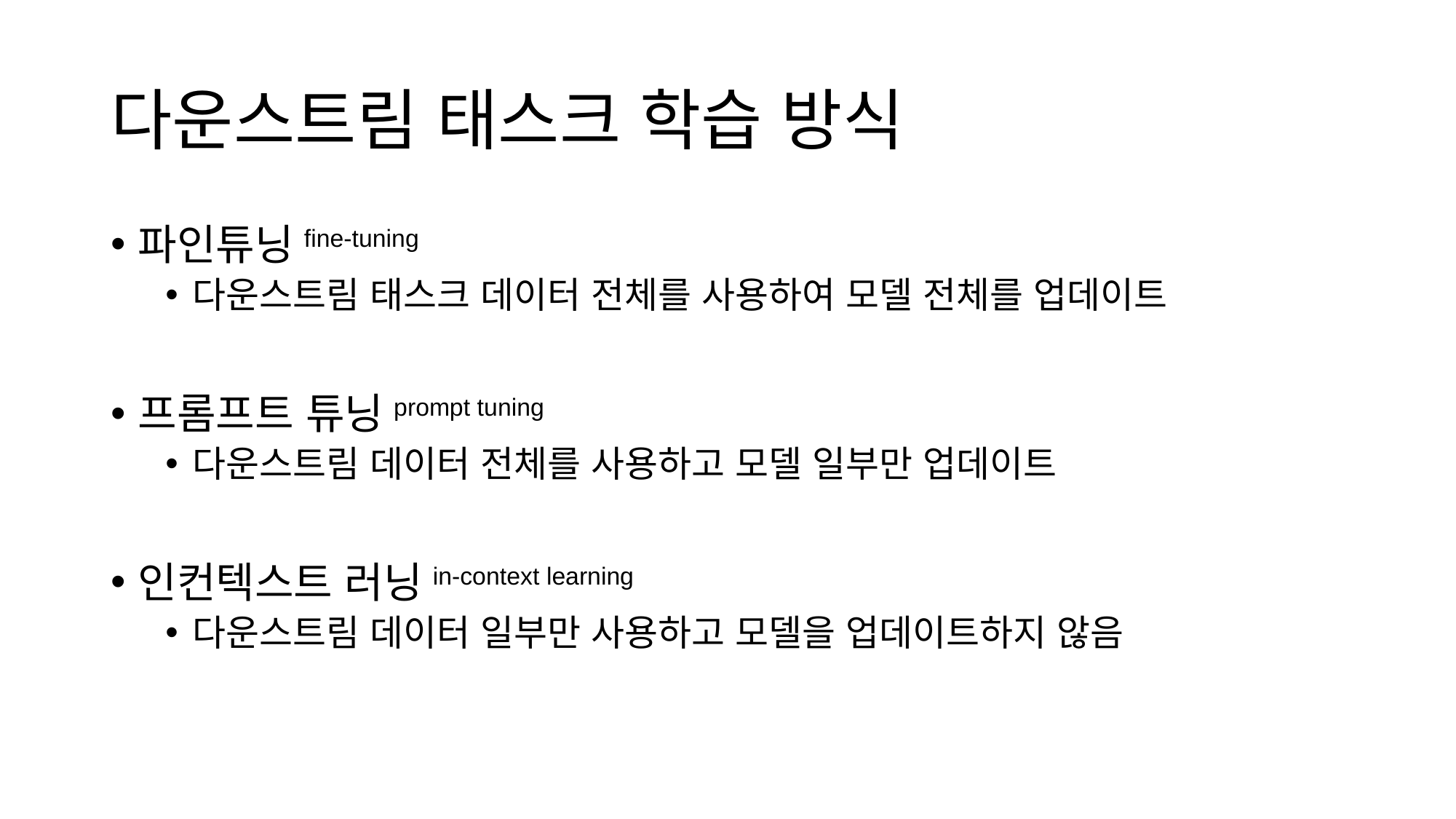

# 다운스트림 태스크 학습 방식
파인튜닝fine-tuning
다운스트림 태스크 데이터 전체를 사용하여 모델 전체를 업데이트

프롬프트 튜닝prompt tuning
다운스트림 데이터 전체를 사용하고 모델 일부만 업데이트

인컨텍스트 러닝in-context learning
다운스트림 데이터 일부만 사용하고 모델을 업데이트하지 않음